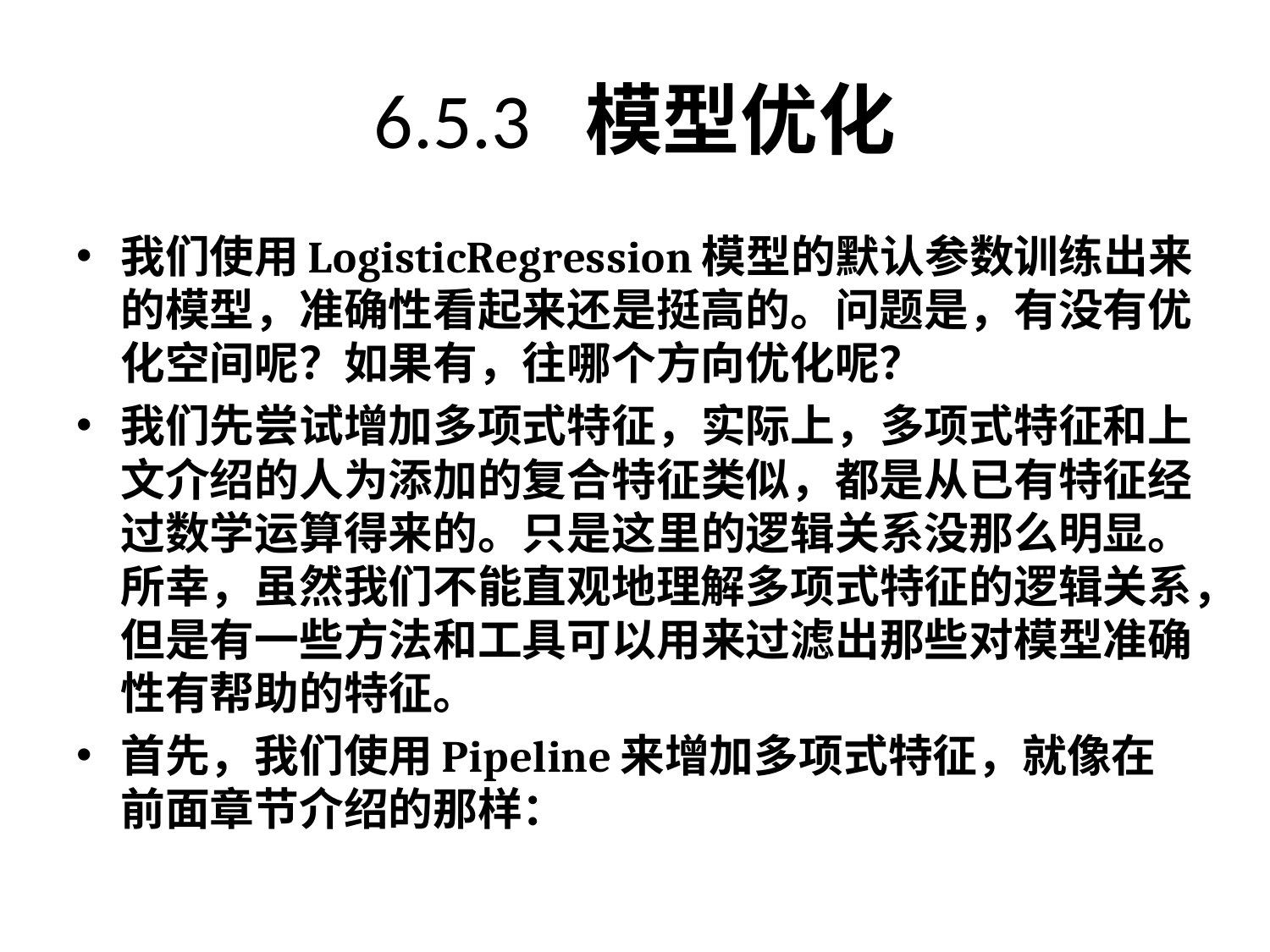

# 6.5.3  模型优化
我们使用LogisticRegression模型的默认参数训练出来的模型，准确性看起来还是挺高的。问题是，有没有优化空间呢？如果有，往哪个方向优化呢？
我们先尝试增加多项式特征，实际上，多项式特征和上文介绍的人为添加的复合特征类似，都是从已有特征经过数学运算得来的。只是这里的逻辑关系没那么明显。所幸，虽然我们不能直观地理解多项式特征的逻辑关系，但是有一些方法和工具可以用来过滤出那些对模型准确性有帮助的特征。
首先，我们使用Pipeline来增加多项式特征，就像在前面章节介绍的那样：